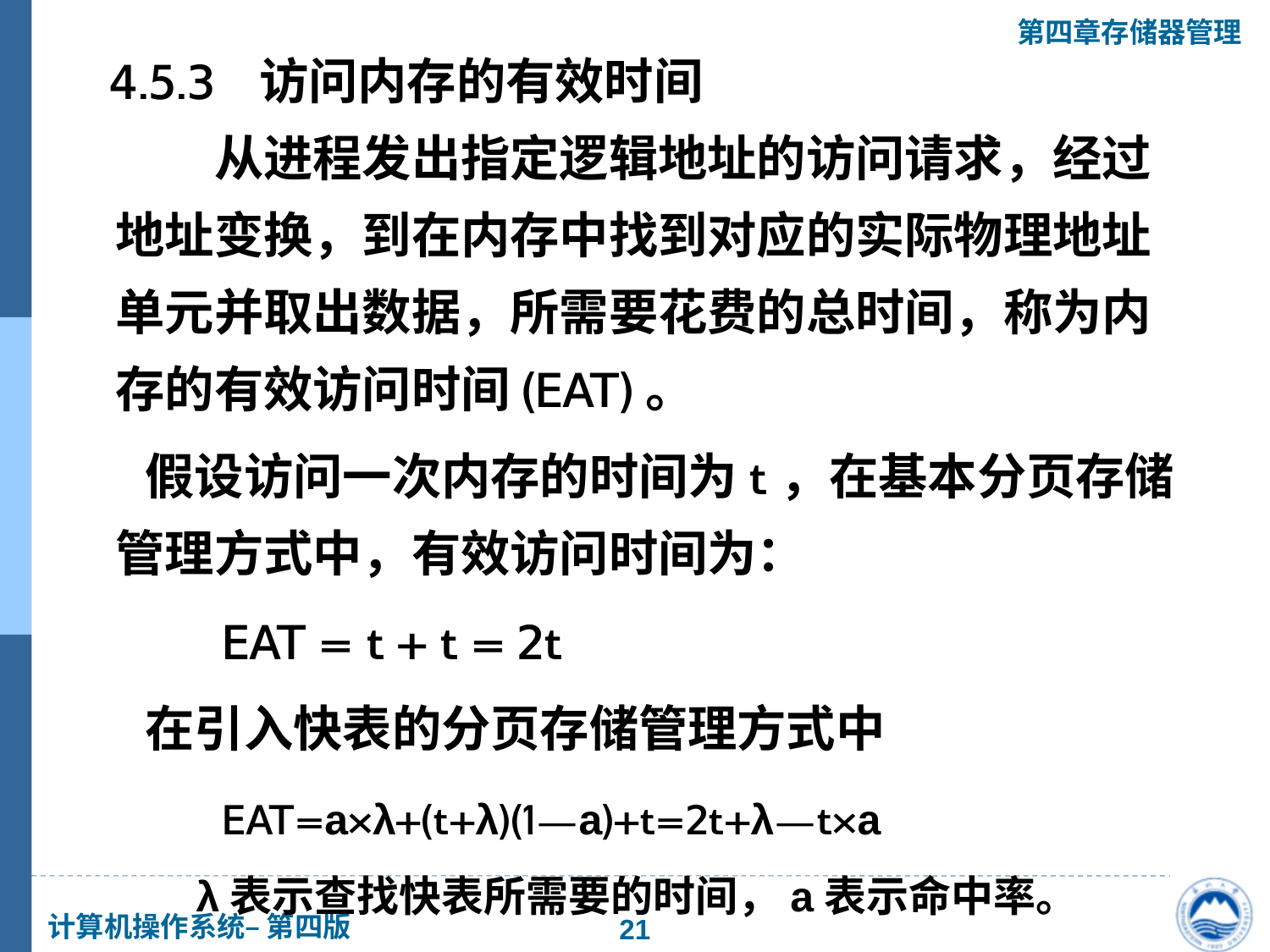

4.5.3  访问内存的有效时间
　　从进程发出指定逻辑地址的访问请求，经过地址变换，到在内存中找到对应的实际物理地址单元并取出数据，所需要花费的总时间，称为内存的有效访问时间(EAT)。
     假设访问一次内存的时间为t，在基本分页存储管理方式中，有效访问时间为：
         EAT = t + t = 2t
     在引入快表的分页存储管理方式中
         EAT=а×λ+(t+λ)(1—а)+t=2t+λ—t×а
     λ表示查找快表所需要的时间，а表示命中率。